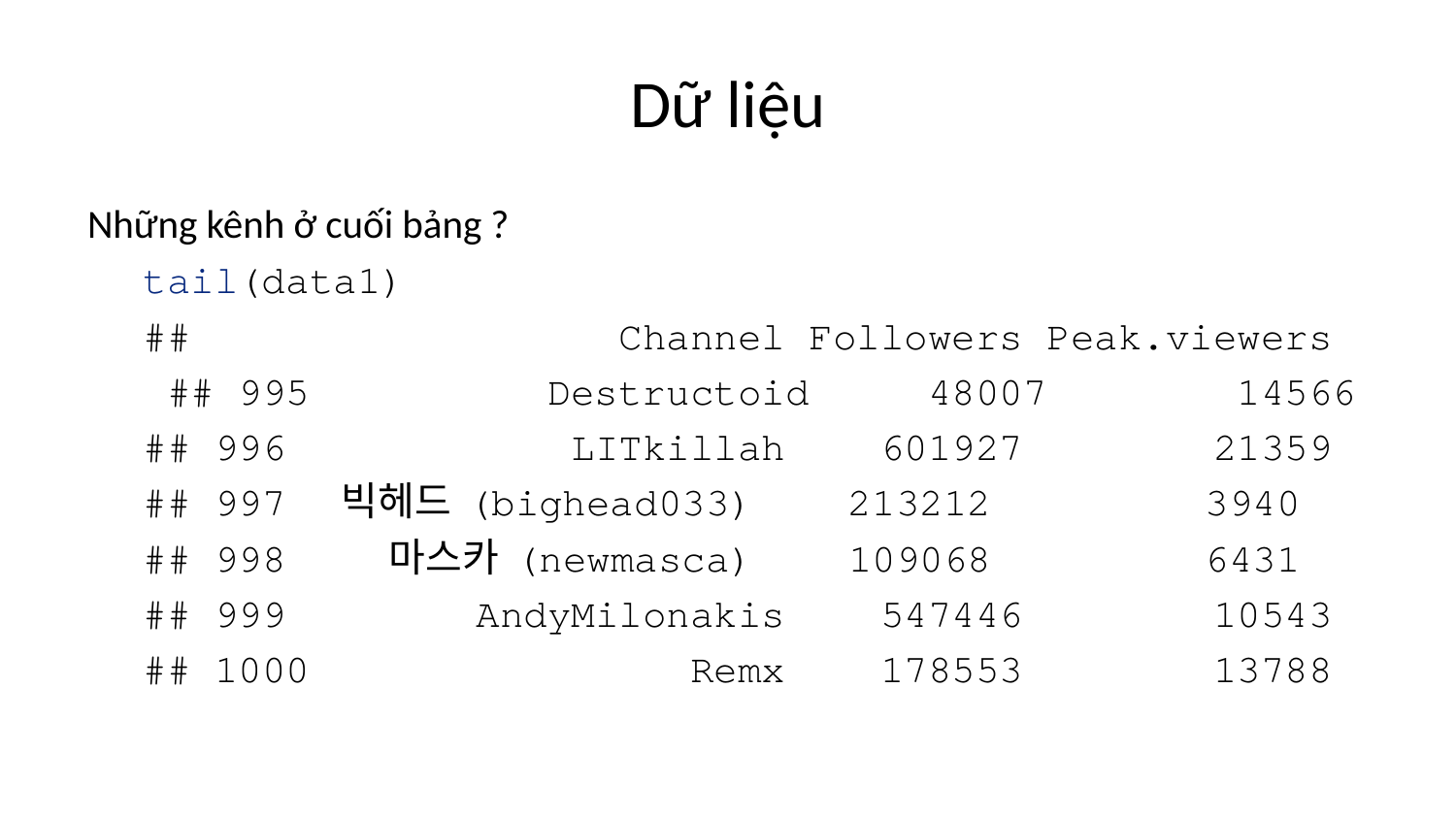

# Dữ liệu
Những kênh ở cuối bảng ?
tail(data1)
##                  Channel Followers Peak.viewers
 ## 995          Destructoid     48007        14566
## 996            LITkillah    601927        21359
## 997  빅헤드 (bighead033)    213212         3940
## 998    마스카 (newmasca)    109068         6431
## 999        AndyMilonakis    547446        10543
## 1000                Remx    178553        13788